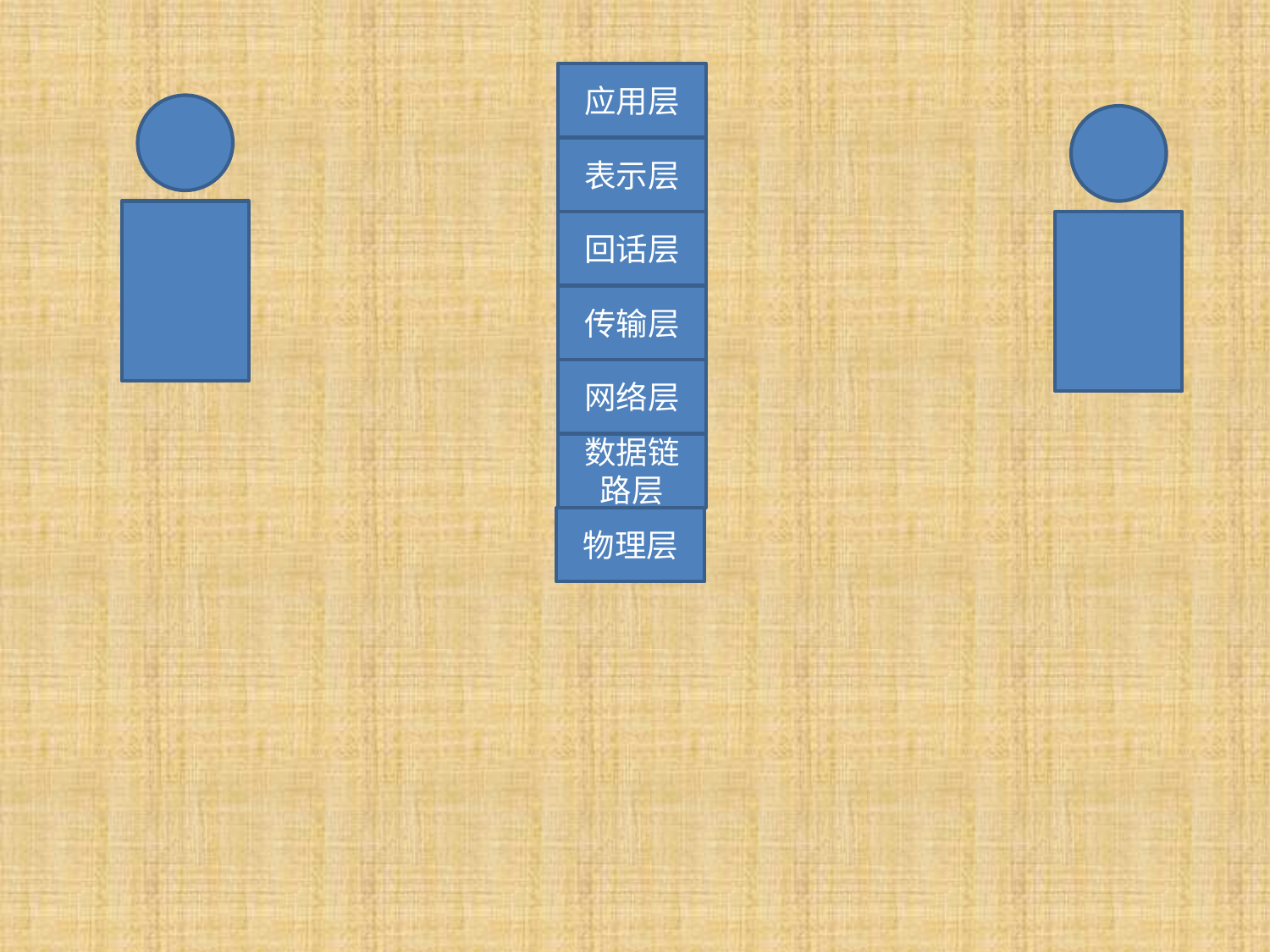

应用层

表示层

回话层

传输层
网络层
数据链路层
物理层